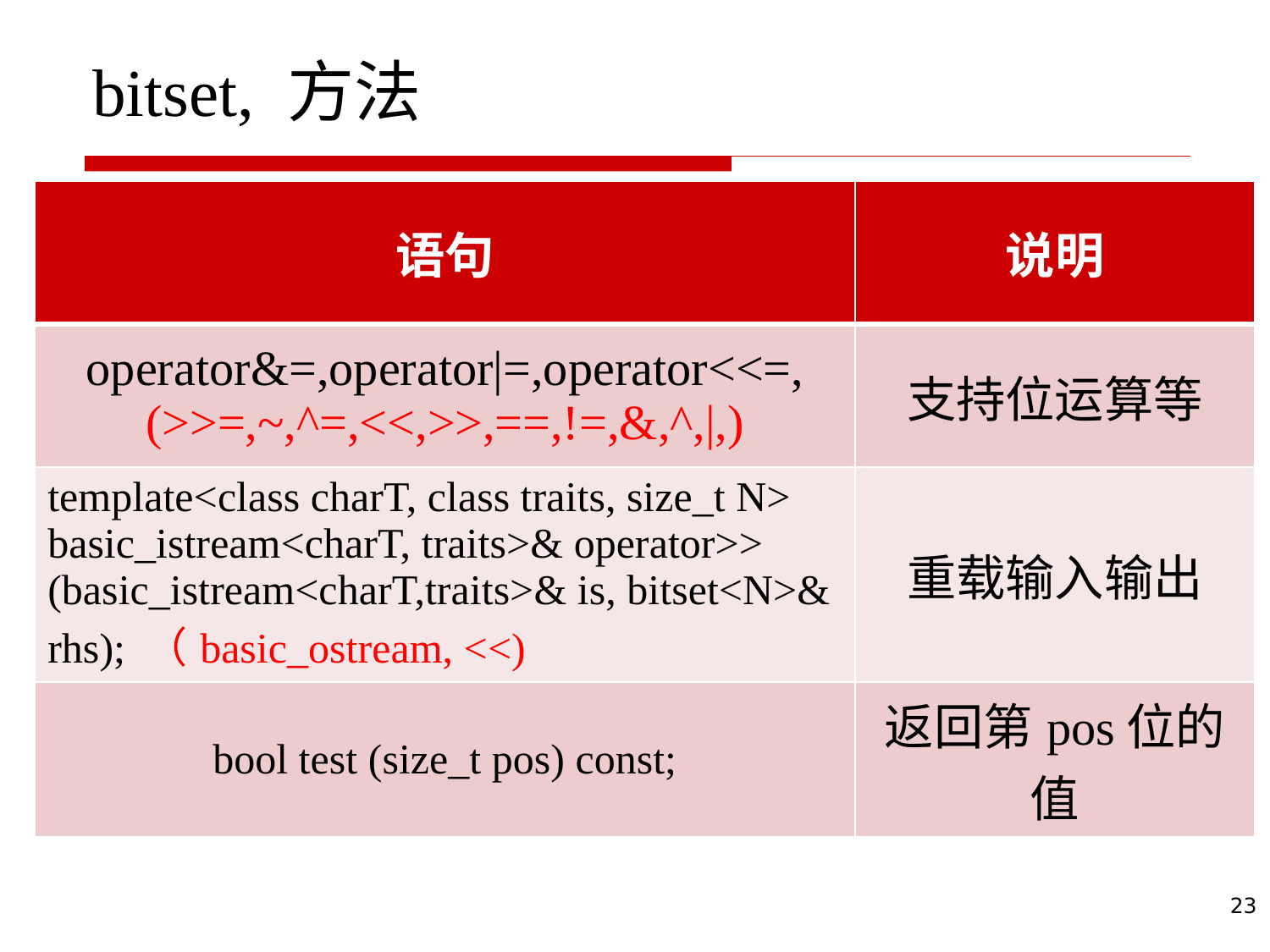

# bitset, 方法
| 语句 | 说明 |
| --- | --- |
| operator&=,operator|=,operator<<=, (>>=,~,^=,<<,>>,==,!=,&,^,|,) | 支持位运算等 |
| template<class charT, class traits, size\_t N> basic\_istream<charT, traits>& operator>> (basic\_istream<charT,traits>& is, bitset<N>& rhs); （basic\_ostream, <<) | 重载输入输出 |
| bool test (size\_t pos) const; | 返回第pos位的值 |

23